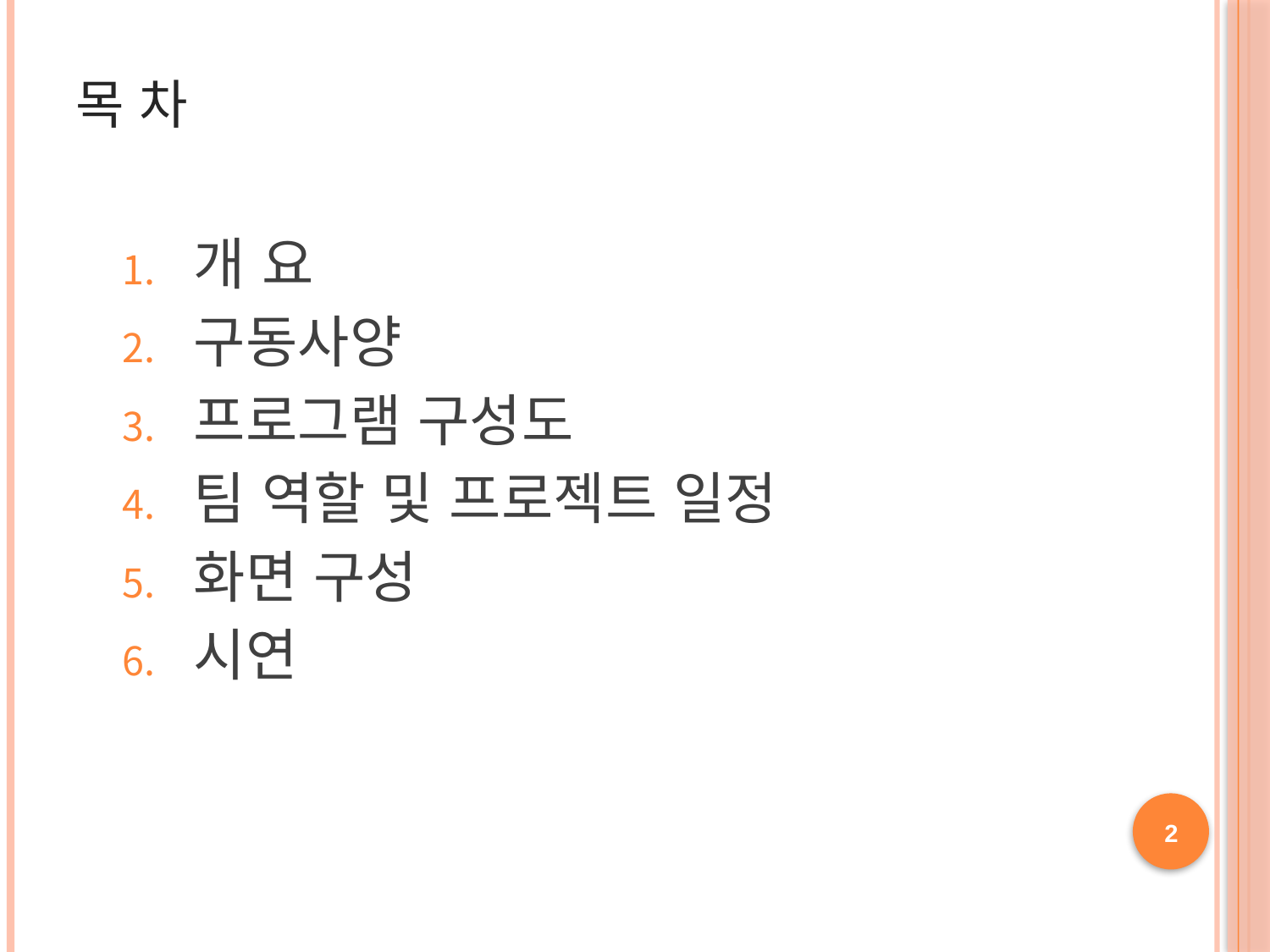

# 목 차
개 요
구동사양
프로그램 구성도
팀 역할 및 프로젝트 일정
화면 구성
시연

2